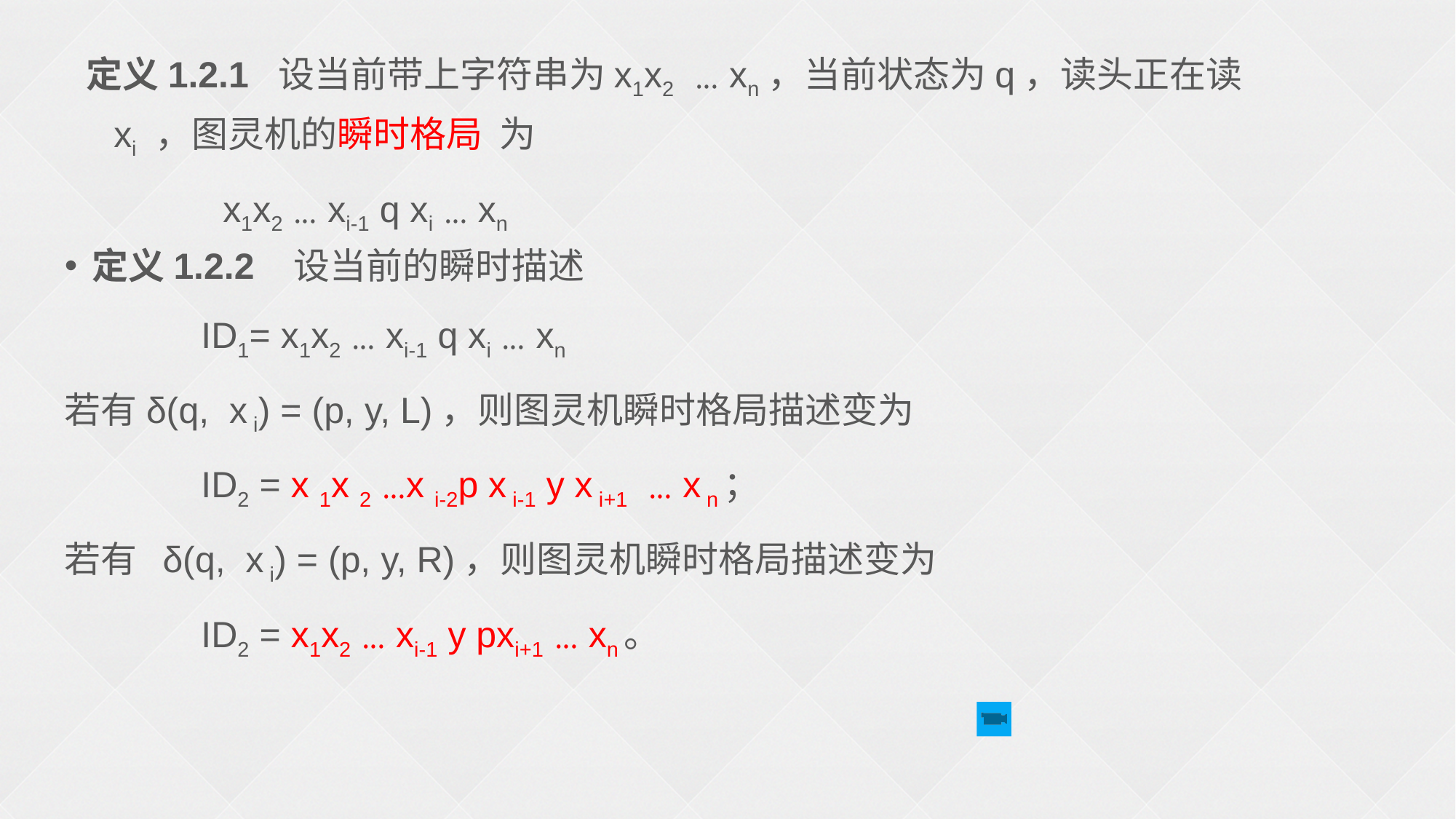

定义1.2.1  设当前带上字符串为x1x2  … xn，当前状态为q，读头正在读xi ，图灵机的瞬时格局  为
		x1x2 … xi-1 q xi … xn
定义1.2.2   设当前的瞬时描述
		ID1= x1x2 … xi-1 q xi … xn
若有δ(q,  x i) = (p, y, L)，则图灵机瞬时格局描述变为
		ID2 = x 1x 2 …x i-2p x i-1 y x i+1  … x n；
若有  δ(q,  x i) = (p, y, R)，则图灵机瞬时格局描述变为
		ID2 = x1x2 … xi-1 y pxi+1 … xn。

19